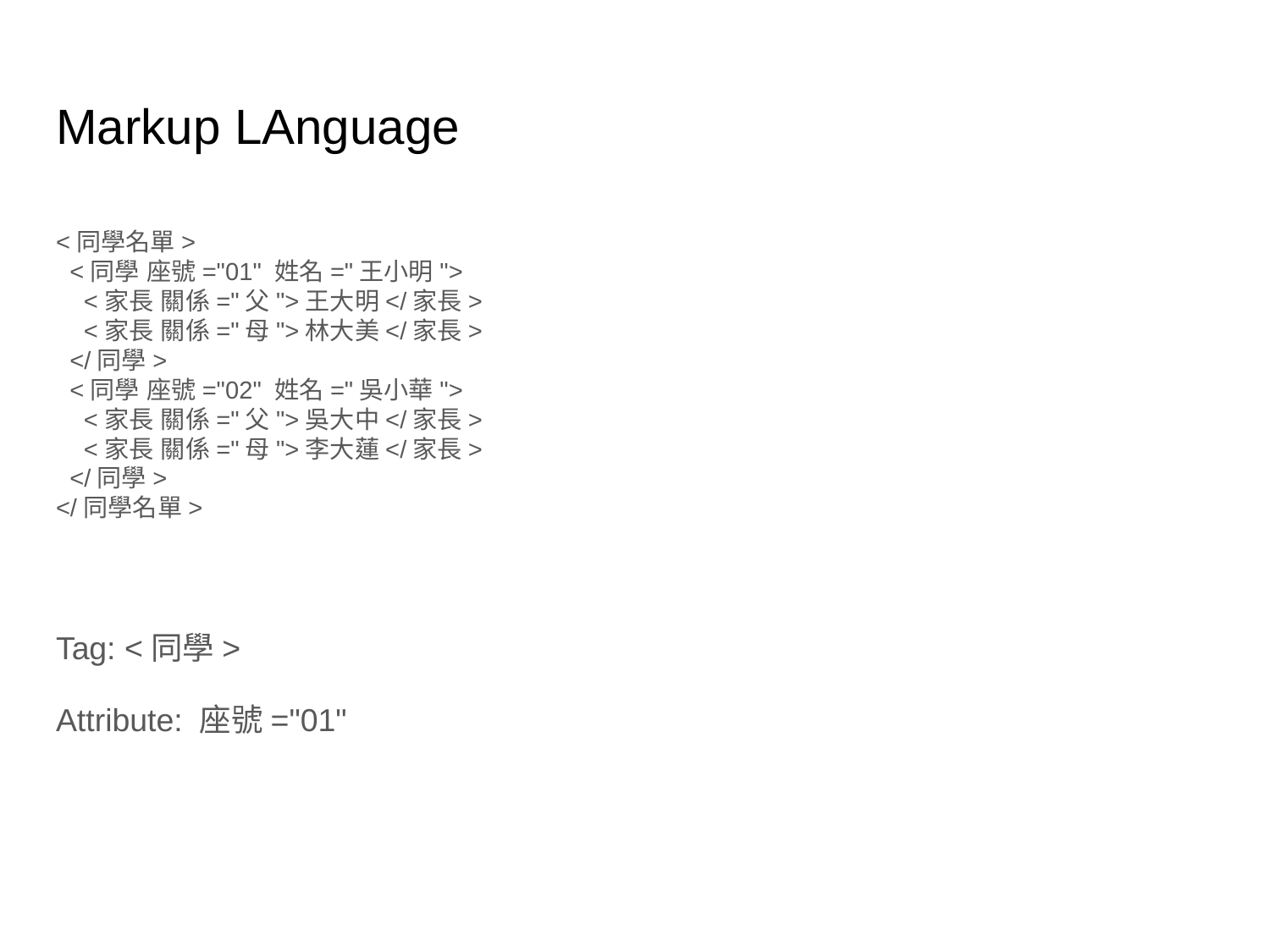

# Markup LAnguage
<同學名單>
  <同學 座號="01" 姓名="王小明">
    <家長 關係="父">王大明</家長>
    <家長 關係="母">林大美</家長>
  </同學>
  <同學 座號="02" 姓名="吳小華">
    <家長 關係="父">吳大中</家長>
    <家長 關係="母">李大蓮</家長>
  </同學>
</同學名單>

Tag: <同學>
Attribute: 座號="01"